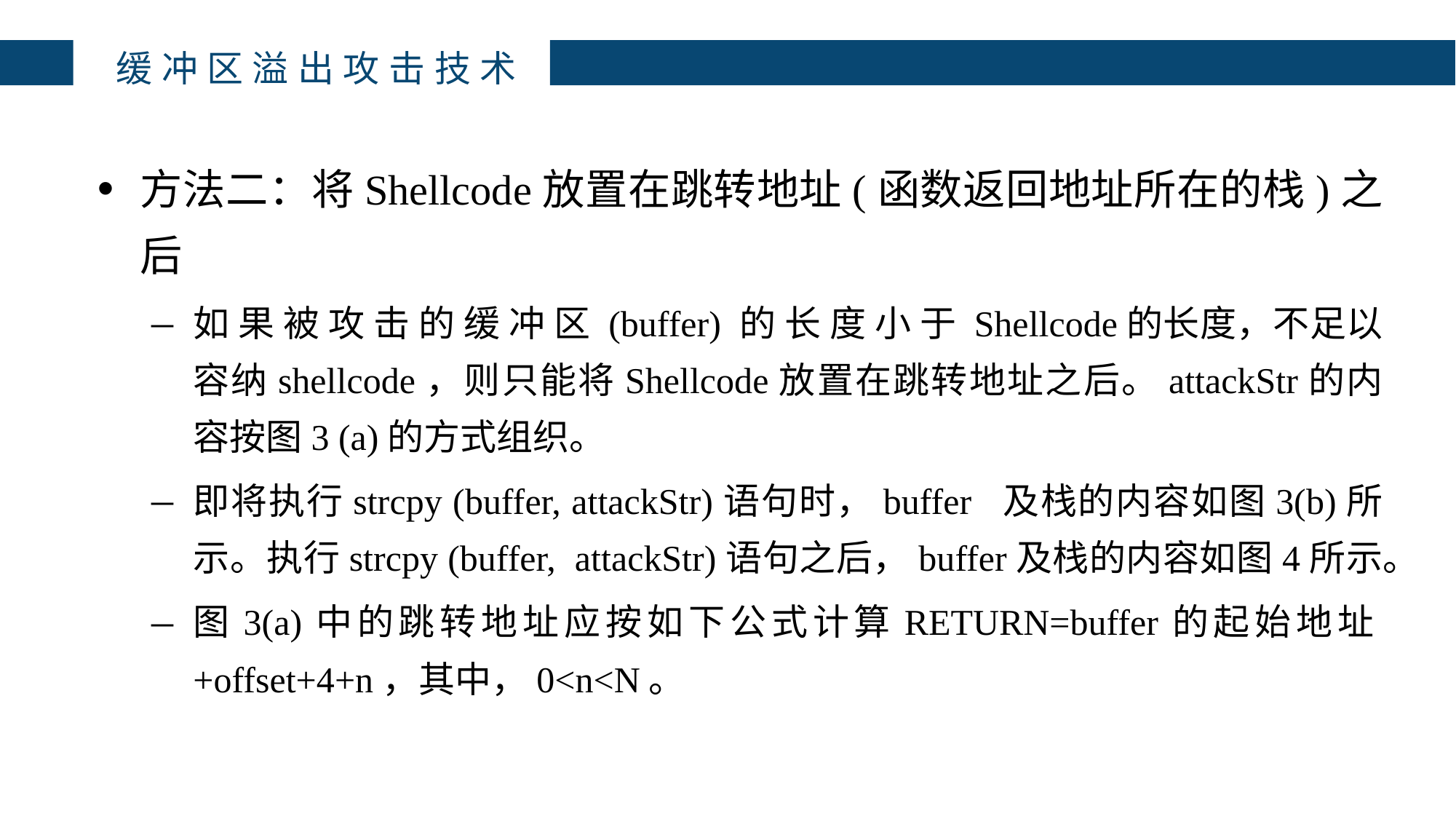

缓冲区溢出攻击技术

方法二：将Shellcode放置在跳转地址(函数返回地址所在的栈)之后
如 果 被 攻 击 的 缓 冲 区 (buffer) 的 长 度 小 于 Shellcode的长度，不足以容纳shellcode，则只能将Shellcode放置在跳转地址之后。attackStr的内容按图3 (a)的方式组织。
即将执行strcpy (buffer, attackStr)语句时，buffer  及栈的内容如图3(b)所示。执行strcpy (buffer,  attackStr)语句之后，buffer及栈的内容如图4所示。
图3(a)中的跳转地址应按如下公式计算RETURN=buffer的起始地址+offset+4+n，其中，0<n<N。